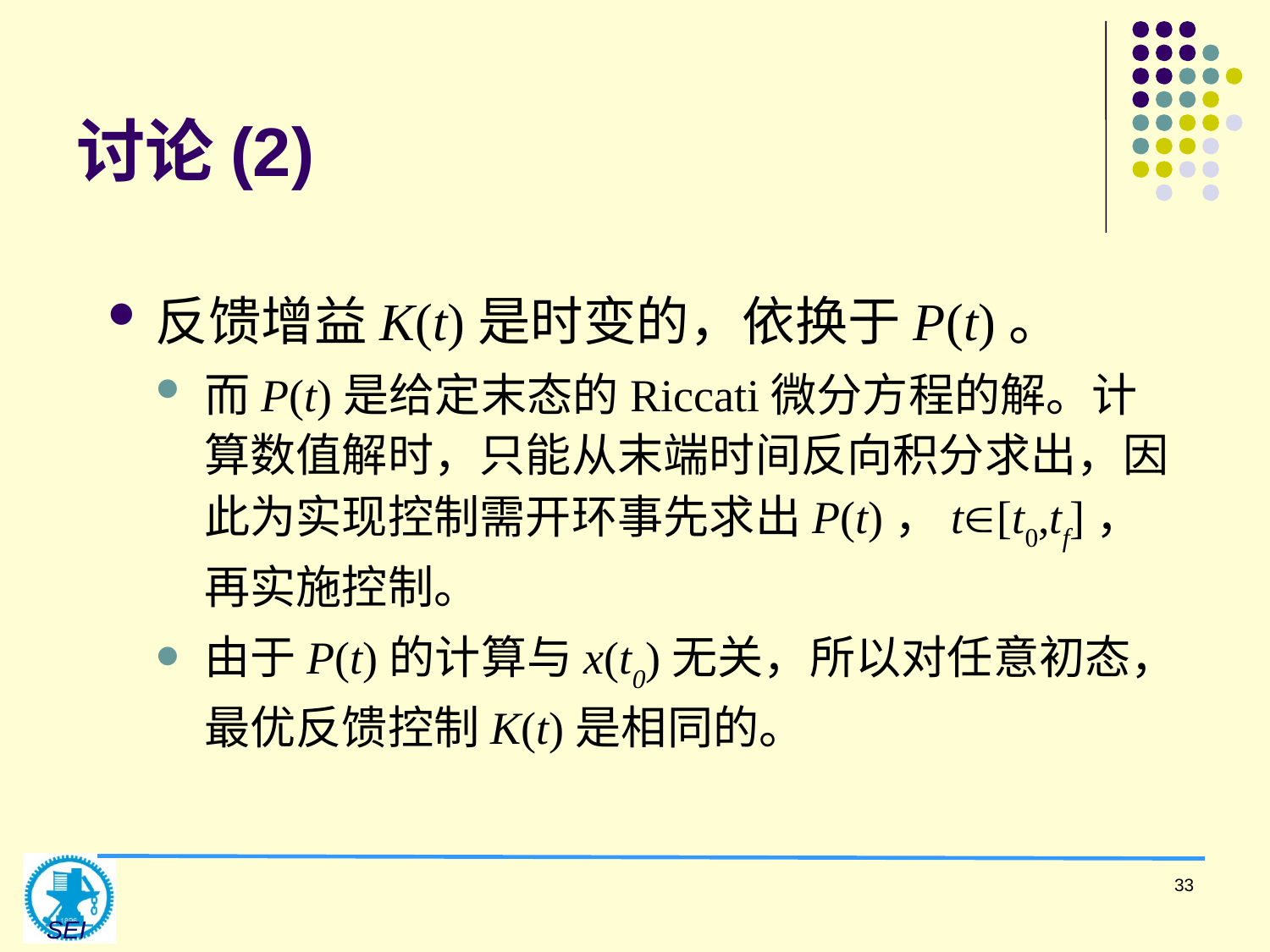

# 讨论(2)
反馈增益K(t)是时变的，依换于P(t)。
而P(t)是给定末态的Riccati微分方程的解。计算数值解时，只能从末端时间反向积分求出，因此为实现控制需开环事先求出P(t)，t∈[t0,tf]，再实施控制。
由于P(t)的计算与x(t0)无关，所以对任意初态，最优反馈控制K(t)是相同的。
33